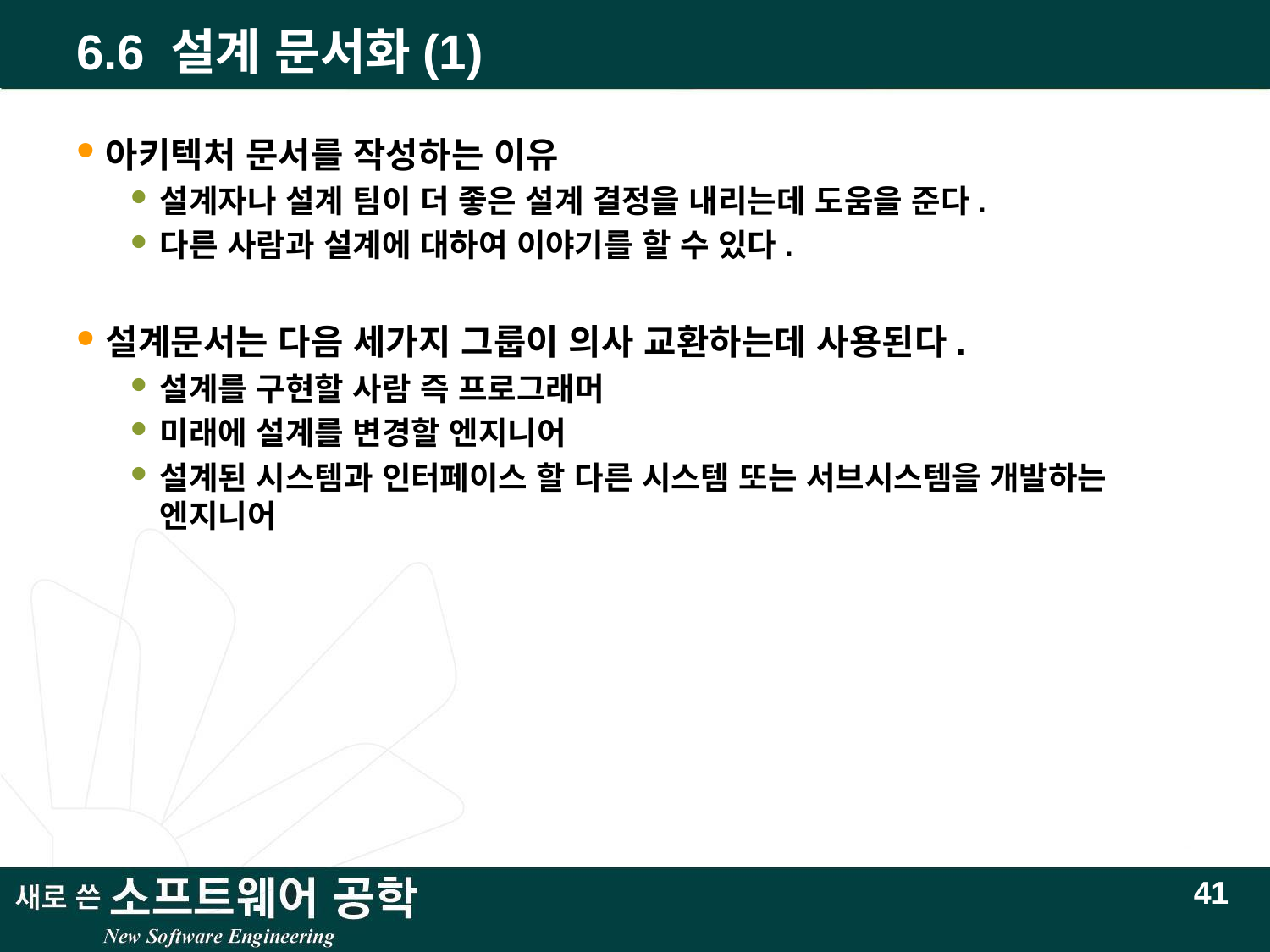

# 6.6 설계 문서화(1)
아키텍처 문서를 작성하는 이유
설계자나 설계 팀이 더 좋은 설계 결정을 내리는데 도움을 준다.
다른 사람과 설계에 대하여 이야기를 할 수 있다.

설계문서는 다음 세가지 그룹이 의사 교환하는데 사용된다.
설계를 구현할 사람 즉 프로그래머
미래에 설계를 변경할 엔지니어
설계된 시스템과 인터페이스 할 다른 시스템 또는 서브시스템을 개발하는 엔지니어